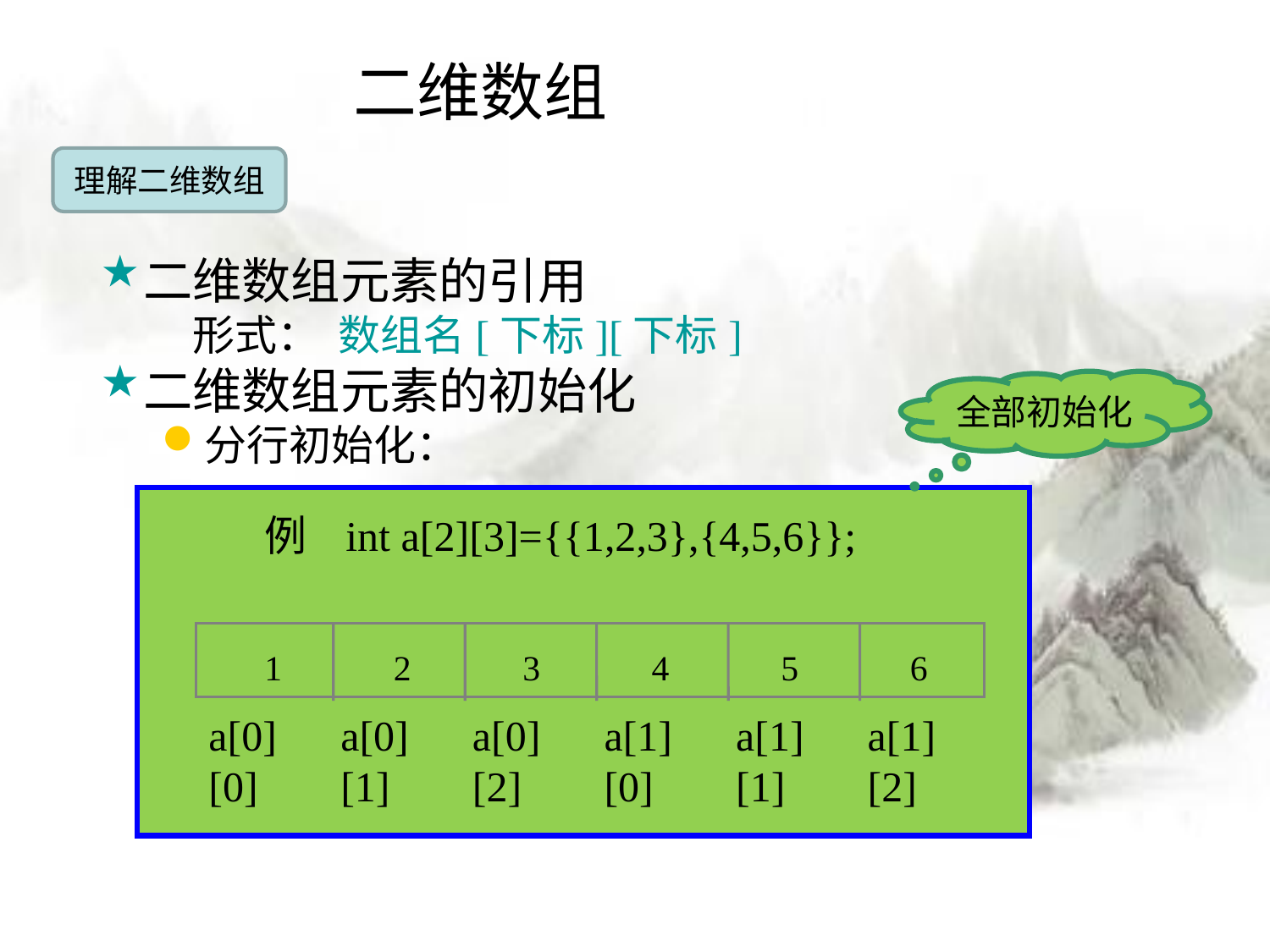

# 二维数组
理解二维数组
二维数组元素的引用
形式：  数组名[下标][下标]
二维数组元素的初始化
分行初始化：
全部初始化

           例   int a[2][3]={{1,2,3},{4,5,6}};

1
2
3
4
5
6
a[0][0]
a[0][1]
a[0][2]
a[1][0]
a[1][1]
a[1][2]